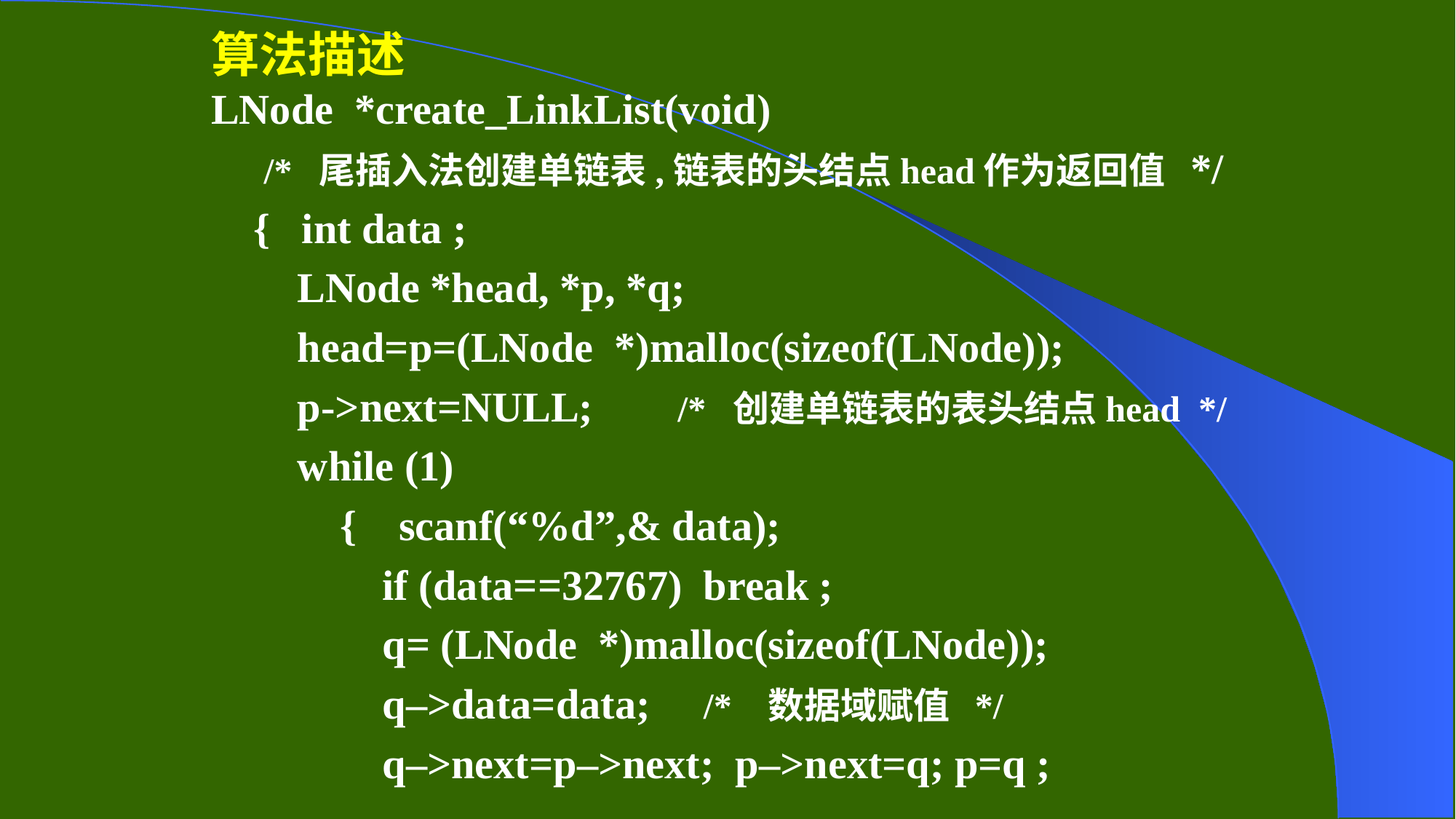

算法描述
LNode  *create_LinkList(void)
     /*  尾插入法创建单链表,链表的头结点head作为返回值  */
{   int data ;
LNode *head, *p, *q;
head=p=(LNode  *)malloc(sizeof(LNode));
p->next=NULL;        /*  创建单链表的表头结点head  */
while (1)
{    scanf(“%d”,& data);
if (data==32767)  break ;
q= (LNode  *)malloc(sizeof(LNode));
q–>data=data;     /*   数据域赋值  */
q–>next=p–>next;  p–>next=q; p=q ;